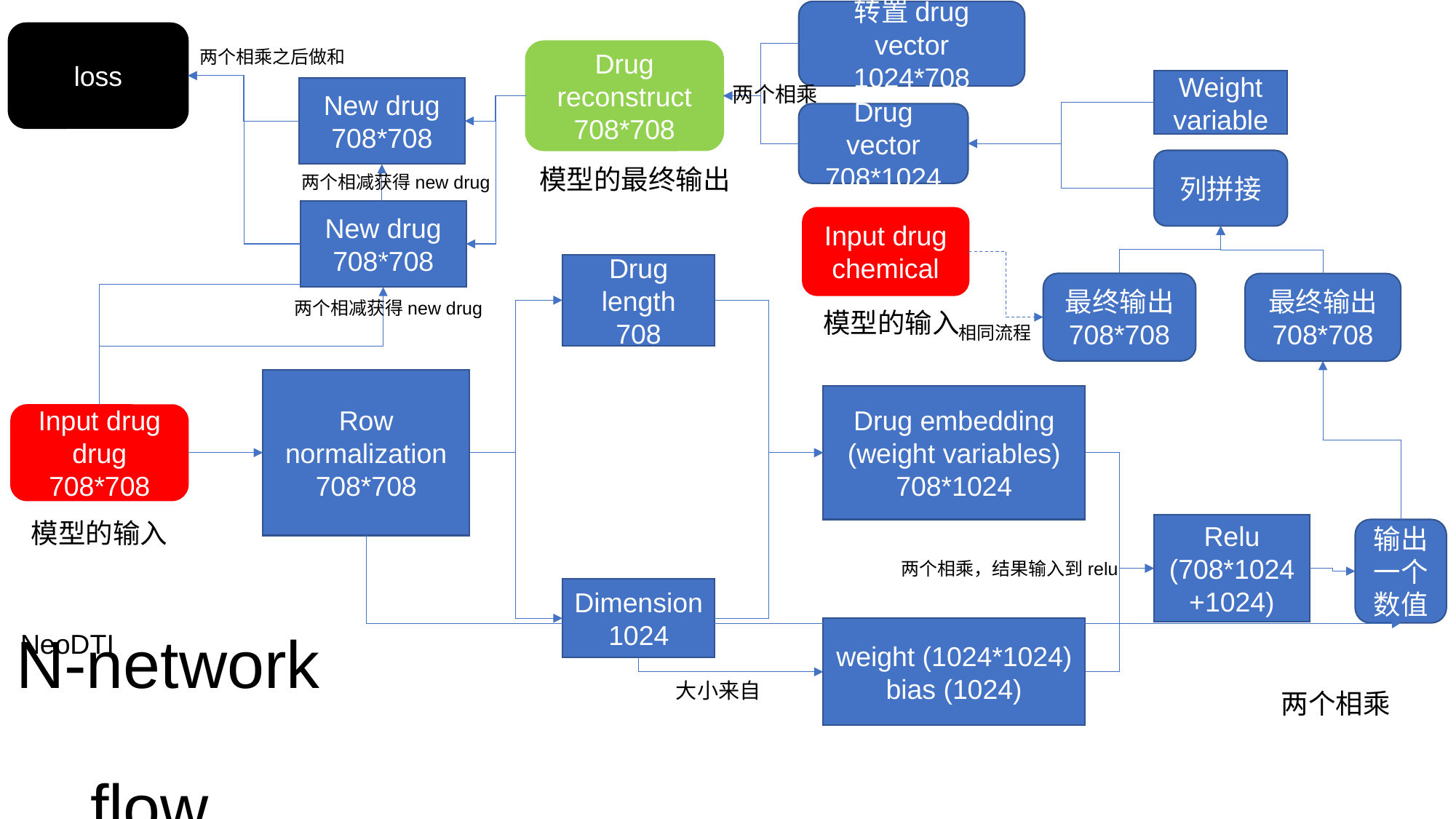

转置drug vector 1024*708
loss
两个相乘之后做和
Drug reconstruct 708*708
Weight variable
两个相乘
New drug 708*708
Drug vector 708*1024
列拼接
模型的最终输出
两个相减获得new drug
New drug
708*708
Input drug chemical
Drug length
708
最终输出
708*708
最终输出 708*708
两个相减获得new drug
模型的输入
相同流程
Row normalization
708*708
Drug embedding (weight variables)
708*1024
Input drug drug
708*708
模型的输入
Relu (708*1024+1024)
输出一个数值
两个相乘，结果输入到relu
Dimension 1024
weight (1024*1024)
bias (1024)
NeoDTI
# N-network flow
大小来自
两个相乘